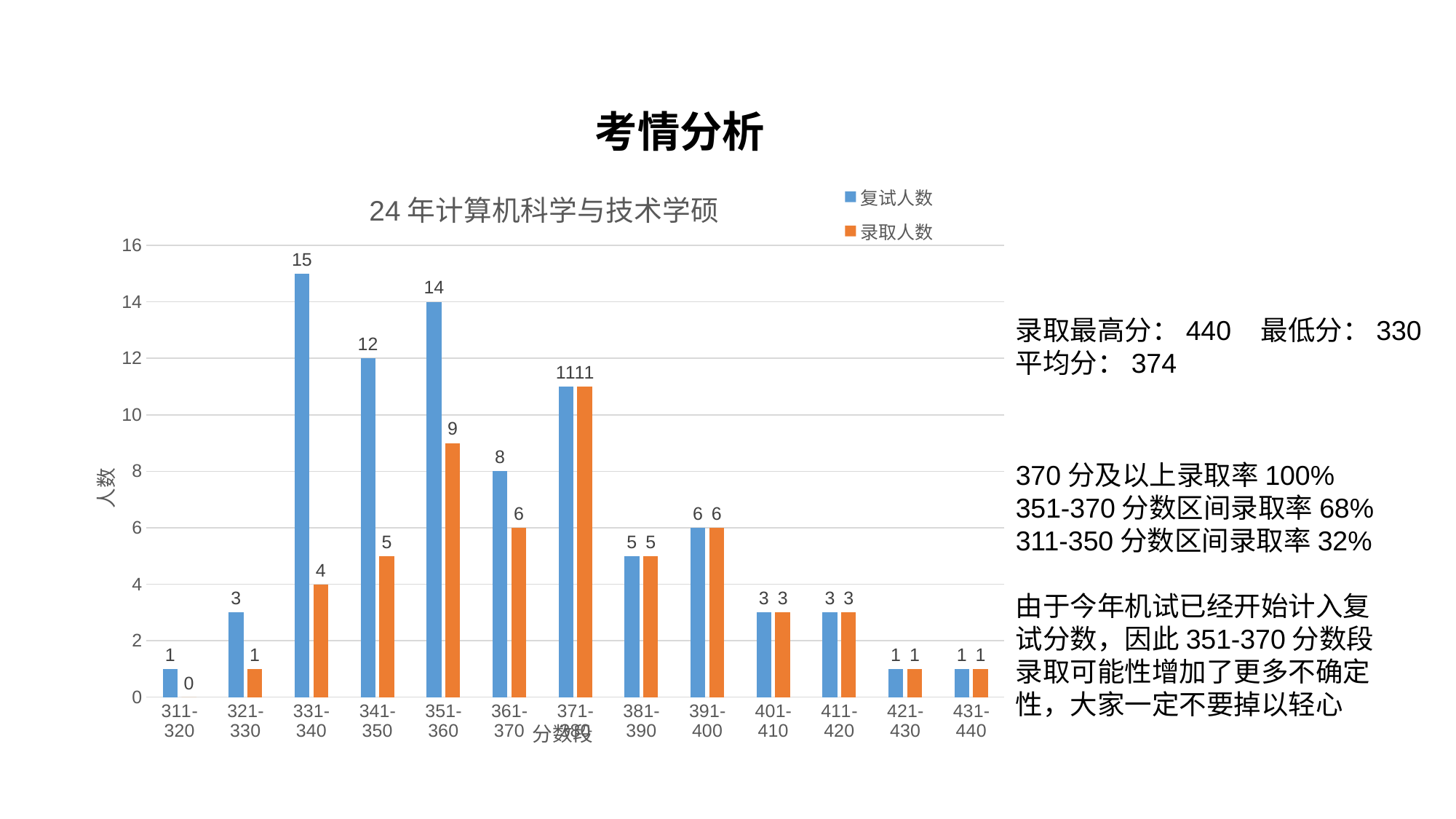

考情分析

### Chart: 24年计算机科学与技术学硕

| Category | 复试人数 | 录取人数 |
|---|---|---|
| 311-320 | 1.0 | 0.0 |
| 321-330 | 3.0 | 1.0 |
| 331-340 | 15.0 | 4.0 |
| 341-350 | 12.0 | 5.0 |
| 351-360 | 14.0 | 9.0 |
| 361-370 | 8.0 | 6.0 |
| 371-380 | 11.0 | 11.0 |
| 381-390 | 5.0 | 5.0 |
| 391-400 | 6.0 | 6.0 |
| 401-410 | 3.0 | 3.0 |
| 411-420 | 3.0 | 3.0 |
| 421-430 | 1.0 | 1.0 |
| 431-440 | 1.0 | 1.0 |
录取最高分：440   最低分：330
平均分：374
370分及以上录取率100%
351-370分数区间录取率68%
311-350分数区间录取率32%

由于今年机试已经开始计入复试分数，因此351-370分数段录取可能性增加了更多不确定性，大家一定不要掉以轻心